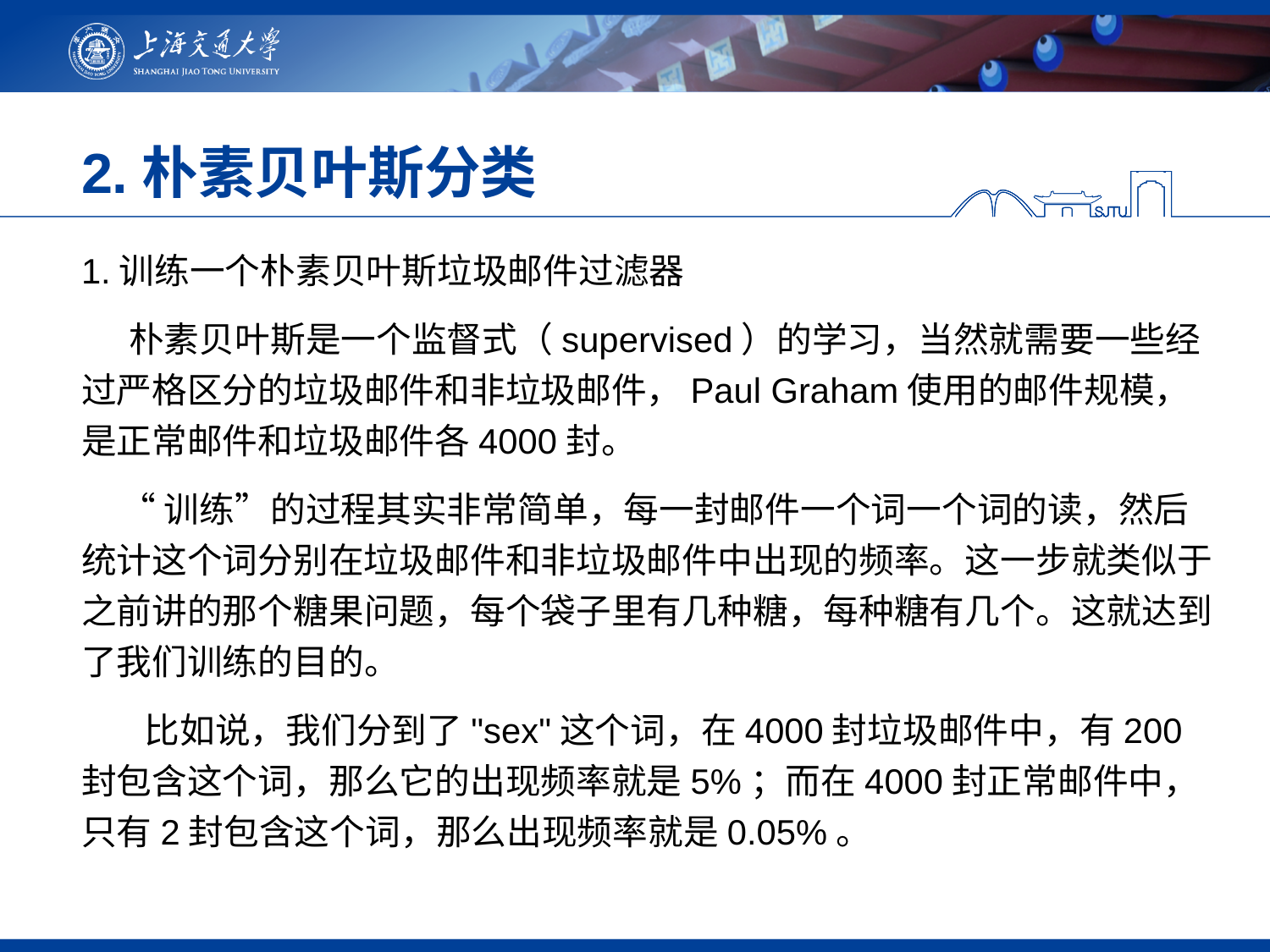

# 2.朴素贝叶斯分类
1.训练一个朴素贝叶斯垃圾邮件过滤器
     朴素贝叶斯是一个监督式（supervised）的学习，当然就需要一些经过严格区分的垃圾邮件和非垃圾邮件，Paul Graham使用的邮件规模，是正常邮件和垃圾邮件各4000封。
     “训练”的过程其实非常简单，每一封邮件一个词一个词的读，然后统计这个词分别在垃圾邮件和非垃圾邮件中出现的频率。这一步就类似于之前讲的那个糖果问题，每个袋子里有几种糖，每种糖有几个。这就达到了我们训练的目的。
       比如说，我们分到了"sex"这个词，在4000封垃圾邮件中，有200封包含这个词，那么它的出现频率就是5%；而在4000封正常邮件中，只有2封包含这个词，那么出现频率就是0.05%。